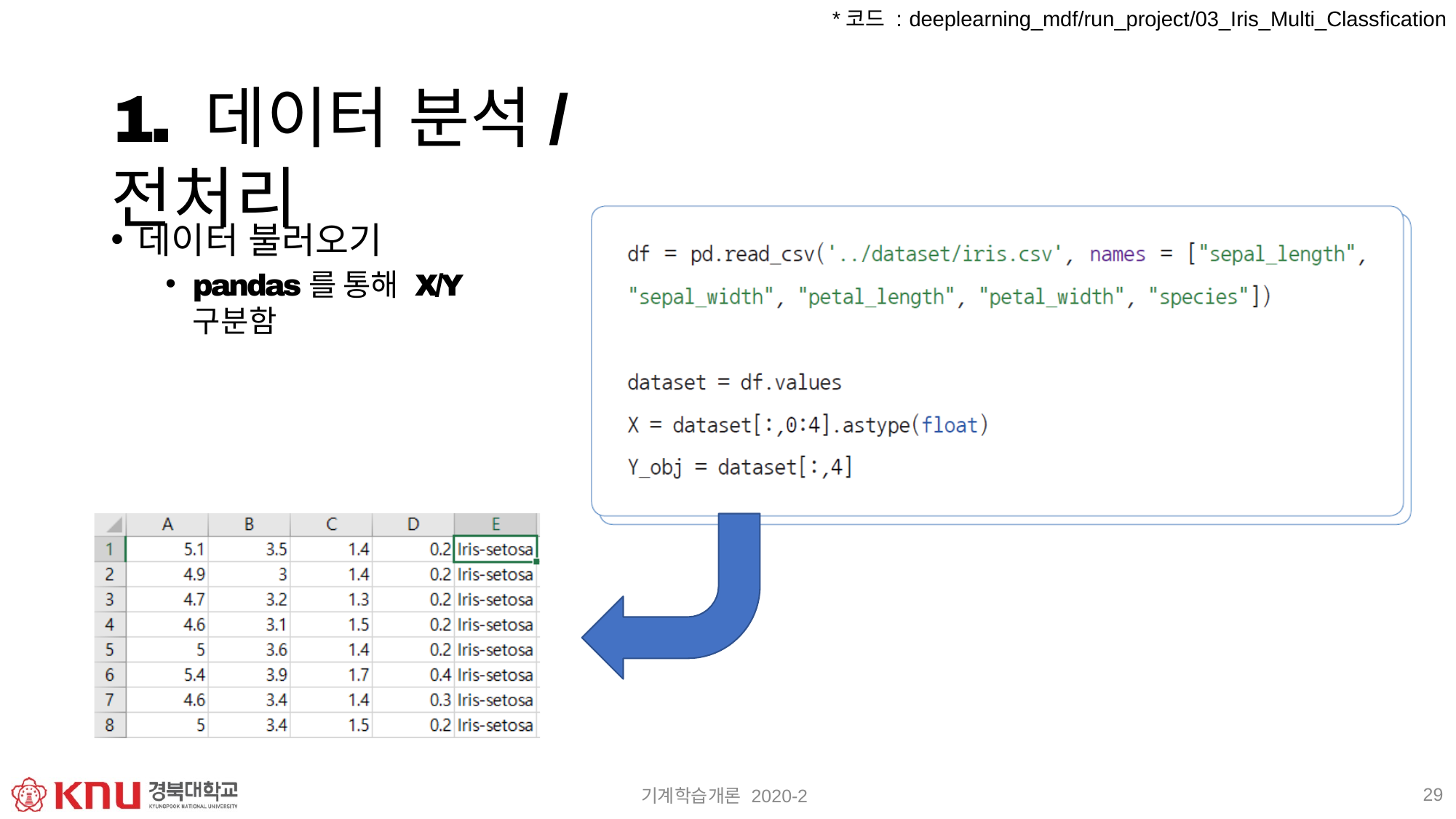

*코드 : deeplearning_mdf/run_project/03_Iris_Multi_Classfication
# 1. 데이터 분석/전처리

데이터 불러오기
pandas를 통해 X/Y 구분함

29
기계학습개론 2020-2